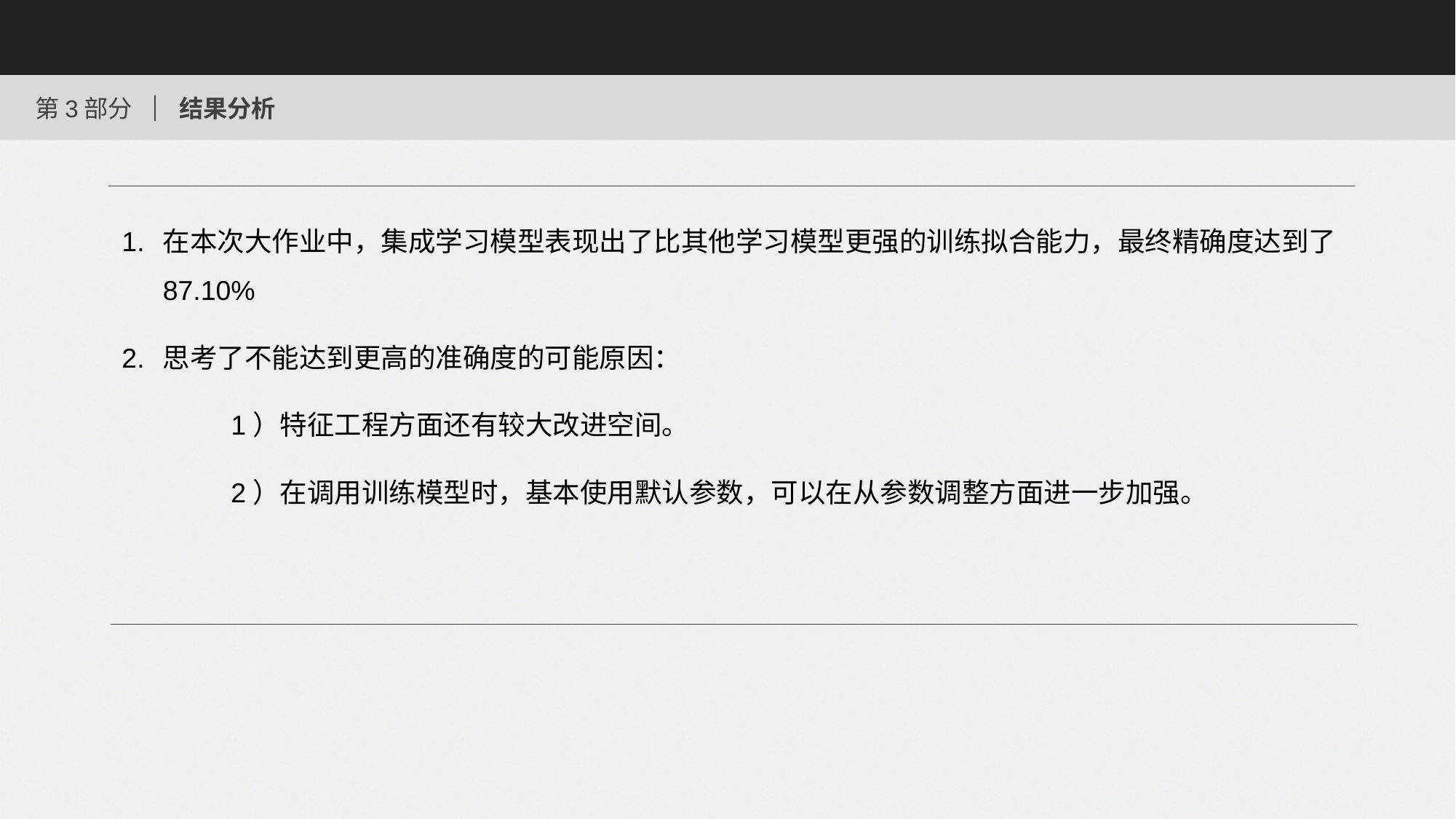

第3部分
结果分析
在本次大作业中，集成学习模型表现出了比其他学习模型更强的训练拟合能力，最终精确度达到了87.10%
思考了不能达到更高的准确度的可能原因：
	1）特征工程方面还有较大改进空间。
	2）在调用训练模型时，基本使用默认参数，可以在从参数调整方面进一步加强。